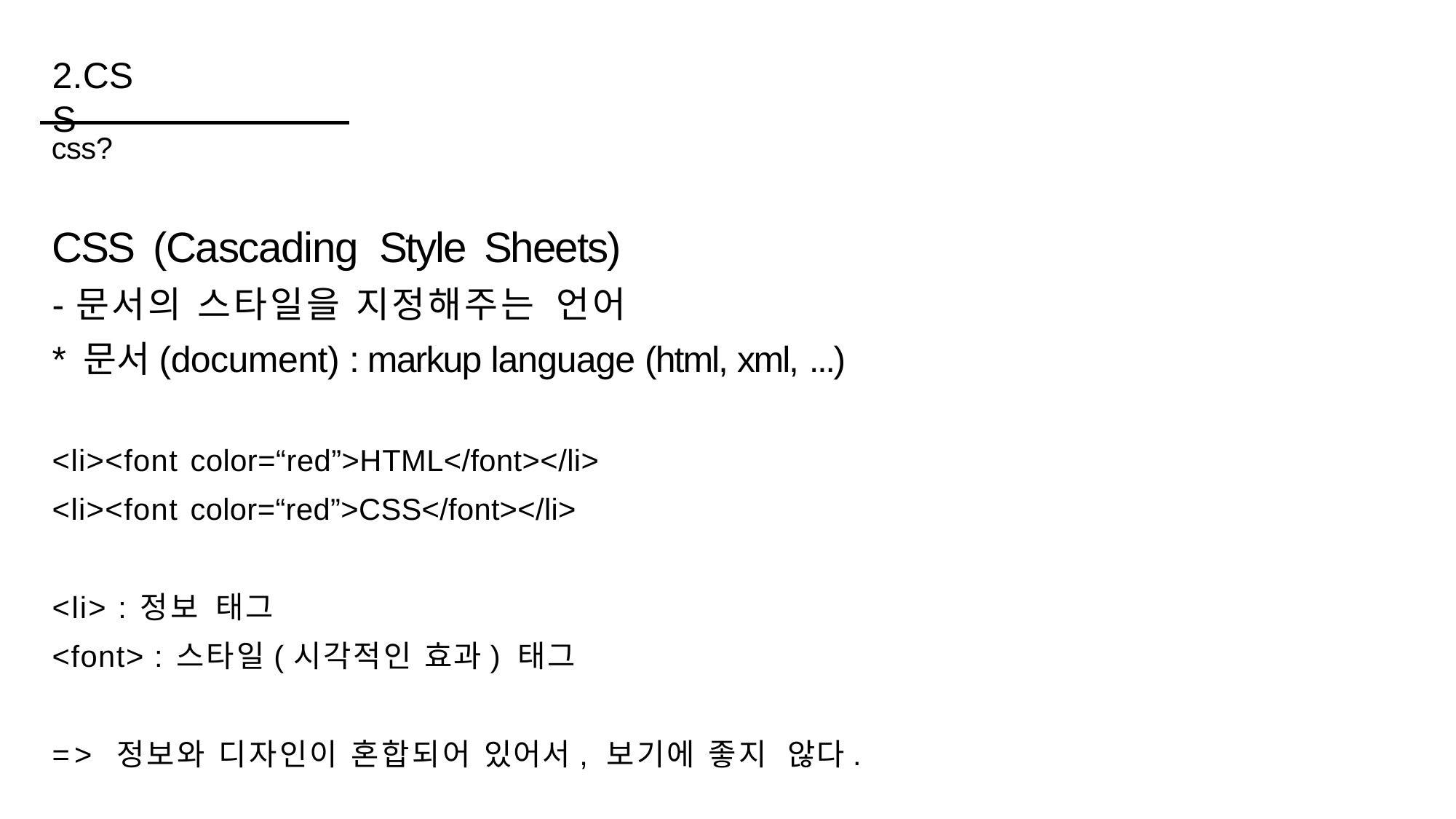

# 2.CSS

css?

CSS (Cascading	Style Sheets)
-문서의 스타일을 지정해주는 언어
* 문서(document) : markup language (html, xml, ...)

<li><font color=“red”>HTML</font></li>
<li><font color=“red”>CSS</font></li>

<li> : 정보 태그
<font> : 스타일(시각적인 효과) 태그

=> 정보와 디자인이 혼합되어 있어서, 보기에 좋지 않다.